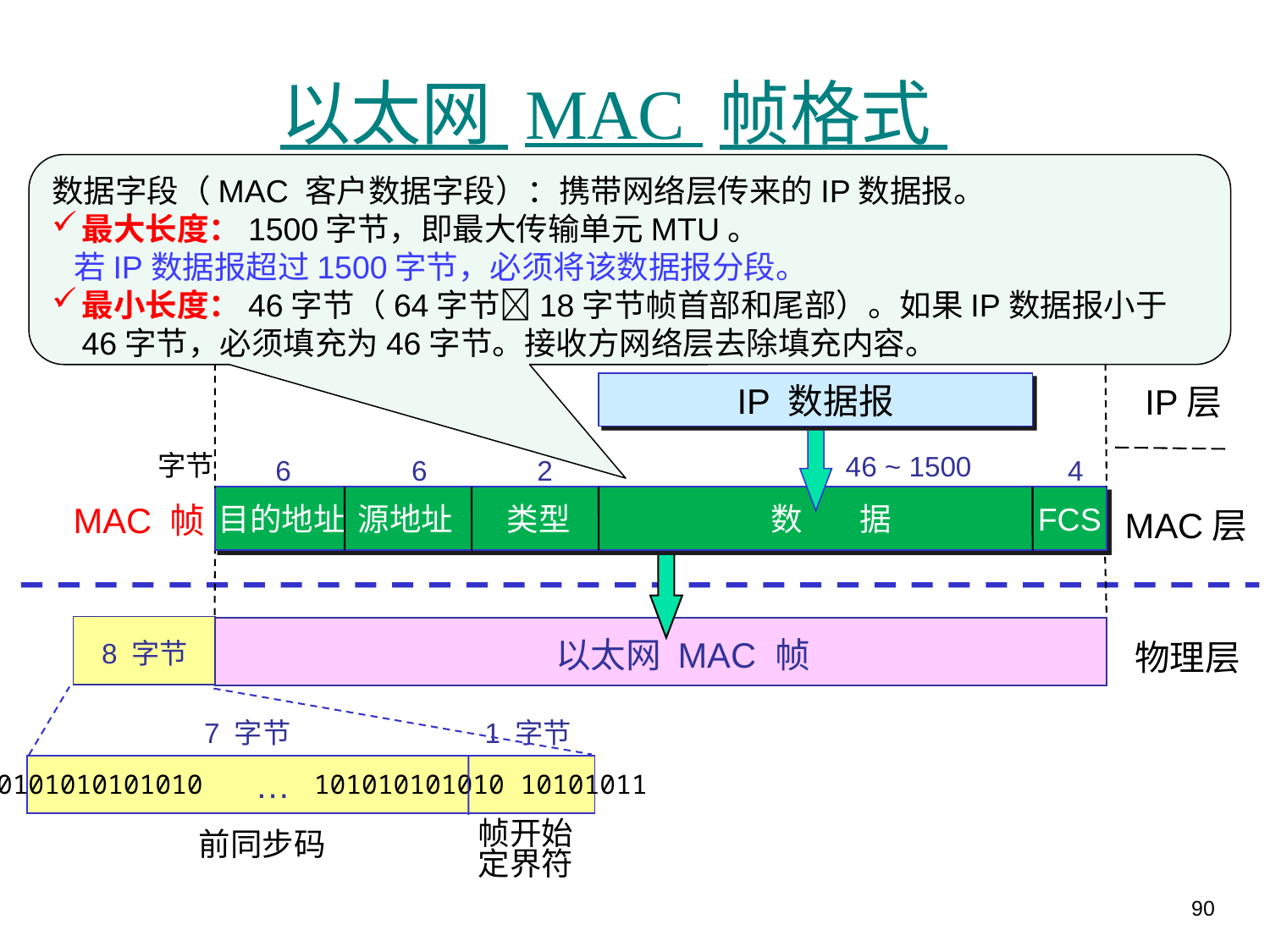

# 以太网 MAC 帧格式
数据字段（MAC 客户数据字段）：携带网络层传来的IP数据报。
最大长度：1500字节，即最大传输单元MTU。
  若IP数据报超过1500字节，必须将该数据报分段。
最小长度：46字节（64字节−18字节帧首部和尾部）。如果IP数据报小于46字节，必须填充为46字节。接收方网络层去除填充内容。

IP 数据报

IP层
字节
46 ~ 1500
6
6
2
4

MAC 帧
目的地址
源地址
类型
数        据
FCS
MAC层

以太网 MAC 帧
物理层
8 字节

7 字节
1 字节

…
10101010101010       101010101010 10101011
帧开始
定界符
前同步码
90